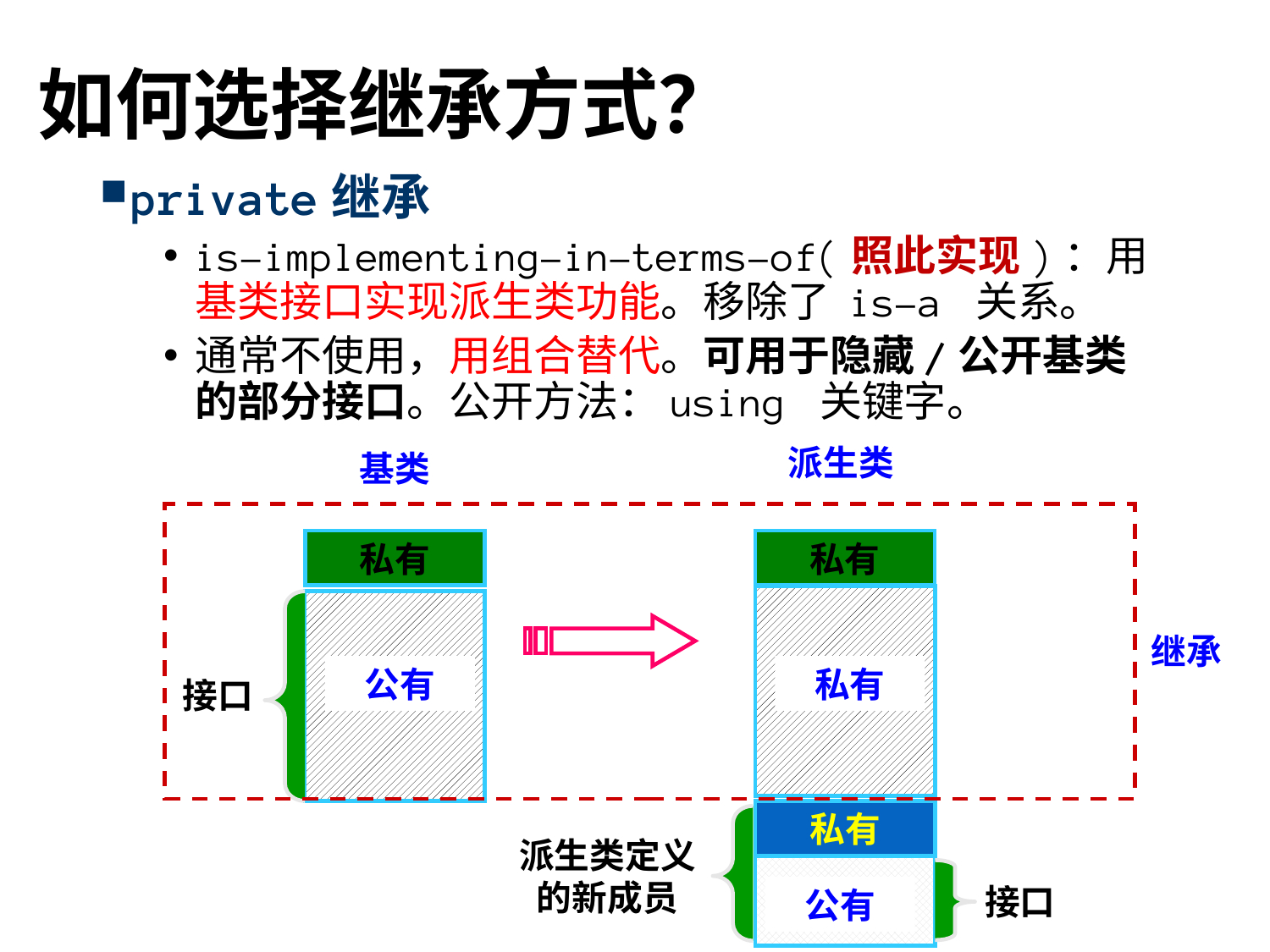

# 如何选择继承方式？
private继承
is-implementing-in-terms-of(照此实现)：用基类接口实现派生类功能。移除了 is-a 关系。
通常不使用，用组合替代。可用于隐藏/公开基类的部分接口。公开方法：using 关键字。
派生类
基类

私有
私有

继承
公有
私有
接口
私有

派生类定义的新成员

接口
公有